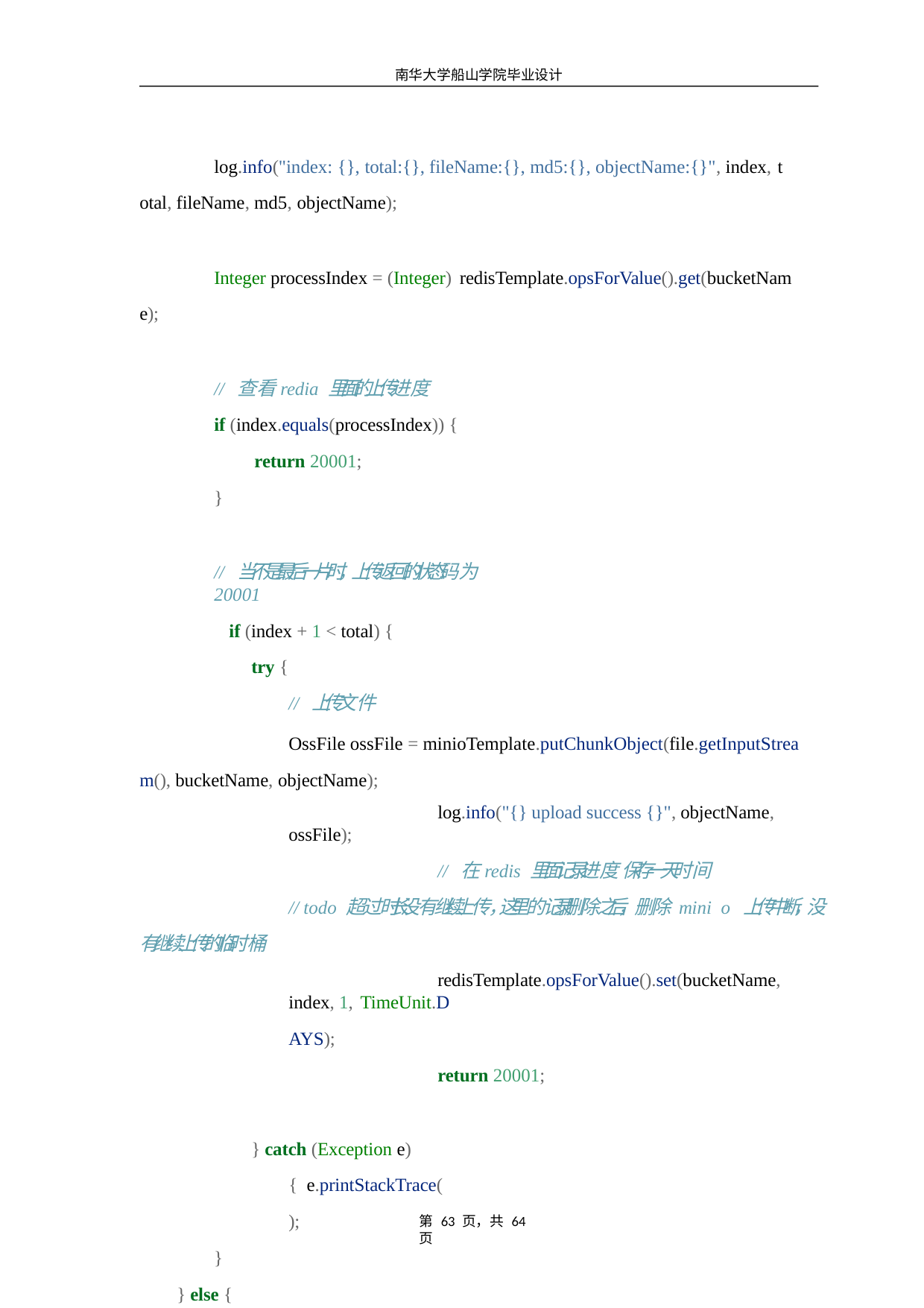

南华大学船山学院毕业设计

log.info("index: {}, total:{}, fileName:{}, md5:{}, objectName:{}", index, t
otal, fileName, md5, objectName);

Integer processIndex = (Integer) redisTemplate.opsForValue().get(bucketNam
e);

// 查看redia 里面的上传进度
if (index.equals(processIndex)) {
return 20001;
}

// 当不是最后一片时，上传返回的状态码为20001
if (index + 1 < total) {
try {
// 上传文件
OssFile ossFile = minioTemplate.putChunkObject(file.getInputStrea  m(), bucketName, objectName);
log.info("{} upload success {}", objectName, ossFile);
// 在redis 里面记录进度保存一天时间
// todo 超 过 时 长 没 有 继 续 上 传 ， 这 里 的 记 录 删 除 之 后 ， 删 除 mini  o 上传中断，没有继续上传的临时桶
redisTemplate.opsForValue().set(bucketName, index, 1, TimeUnit.D
AYS);
return 20001;

} catch (Exception e) {  e.printStackTrace();
}
} else {
第 63 页，共 64 页